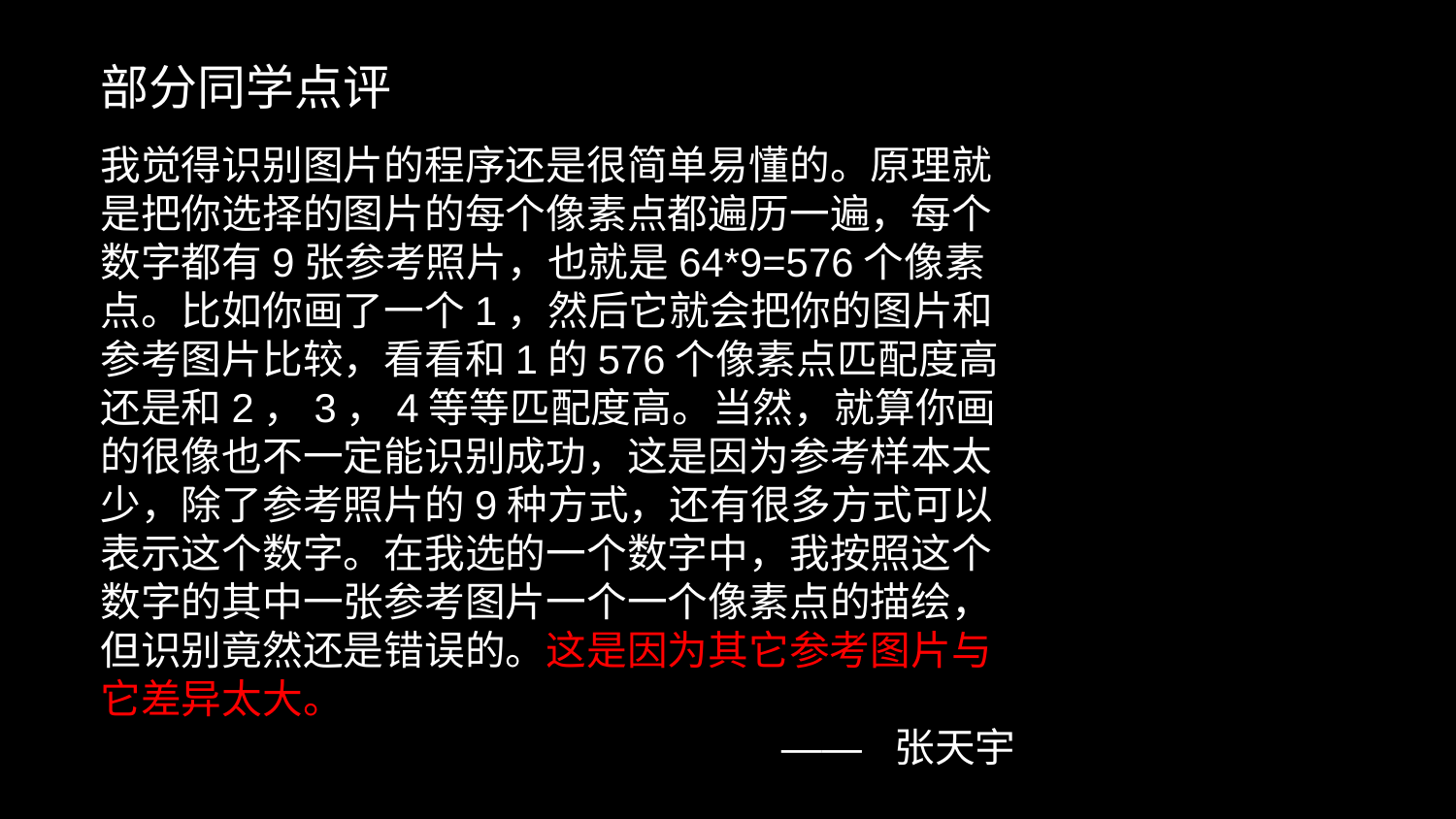

部分同学点评
我觉得识别图片的程序还是很简单易懂的。原理就是把你选择的图片的每个像素点都遍历一遍，每个数字都有9张参考照片，也就是64*9=576个像素点。比如你画了一个1，然后它就会把你的图片和参考图片比较，看看和1的576个像素点匹配度高还是和2，3，4等等匹配度高。当然，就算你画的很像也不一定能识别成功，这是因为参考样本太少，除了参考照片的9种方式，还有很多方式可以表示这个数字。在我选的一个数字中，我按照这个数字的其中一张参考图片一个一个像素点的描绘，但识别竟然还是错误的。这是因为其它参考图片与它差异太大。
                                                             ——  张天宇